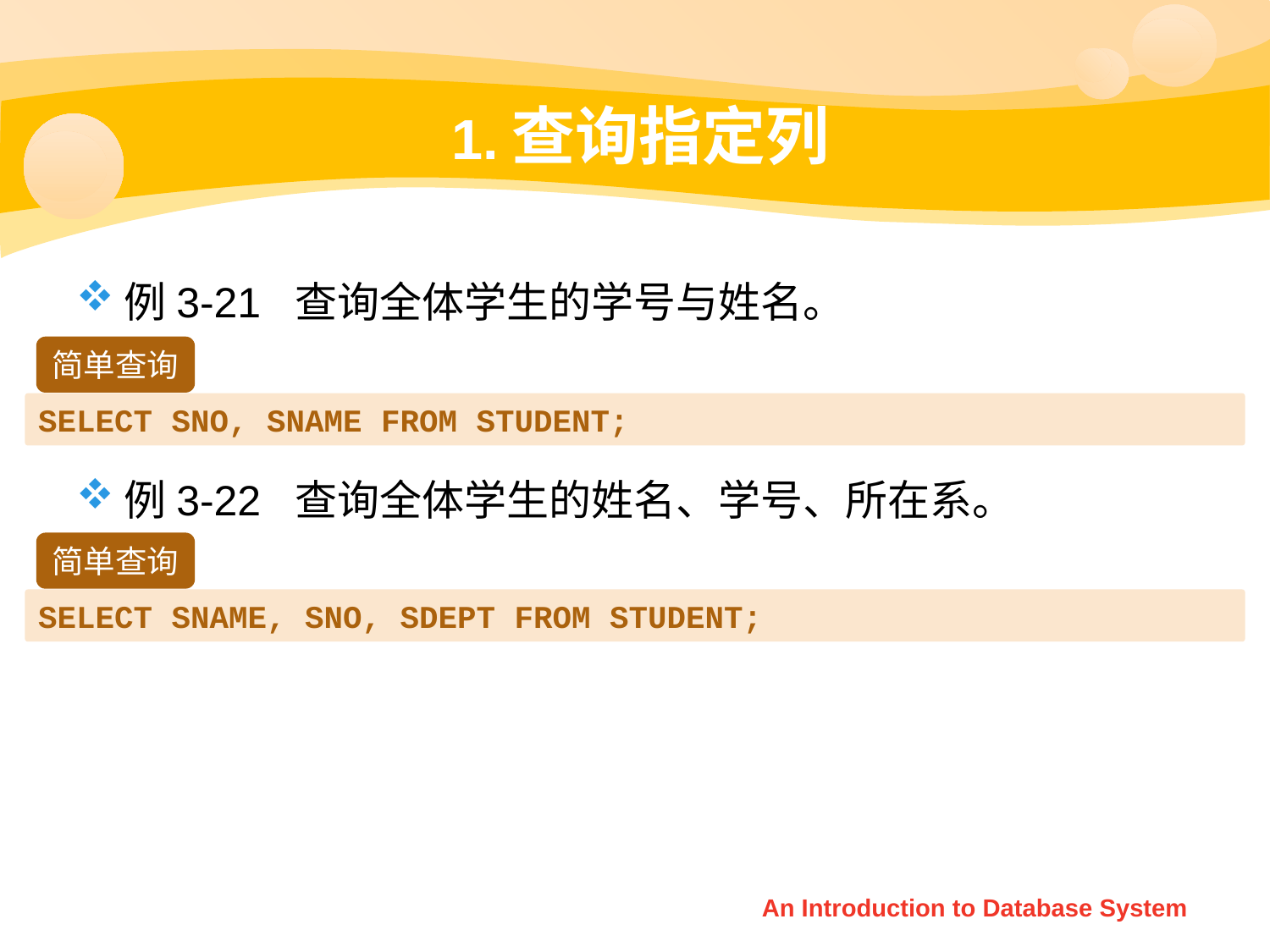

# 1.查询指定列
例3-21  查询全体学生的学号与姓名。

例3-22  查询全体学生的姓名、学号、所在系。
简单查询
SELECT SNO, SNAME FROM STUDENT;
简单查询
SELECT SNAME, SNO, SDEPT FROM STUDENT;
An Introduction to Database System